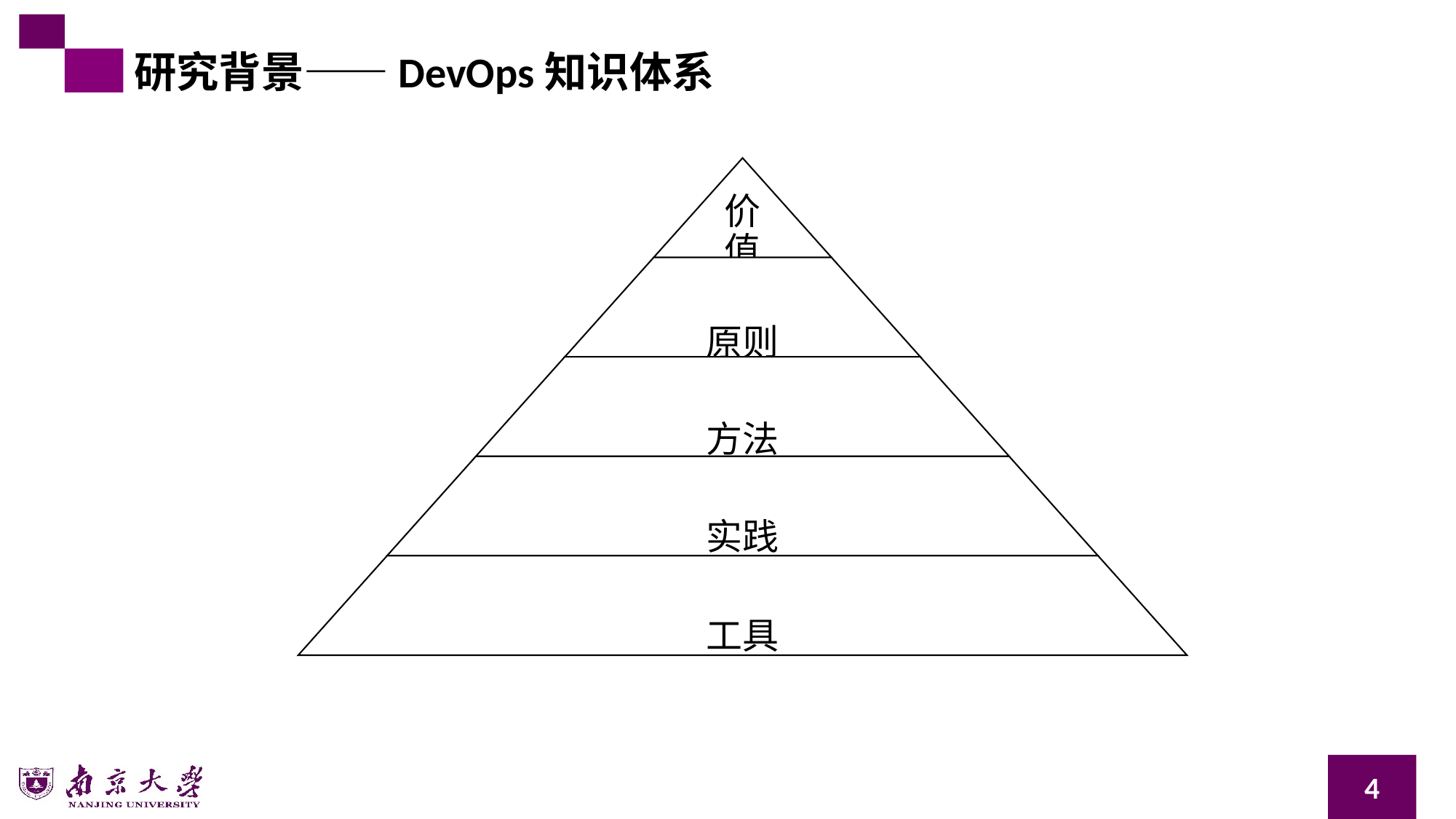

研究背景——DevOps知识体系

价值观

原则

方法

实践

工具
4